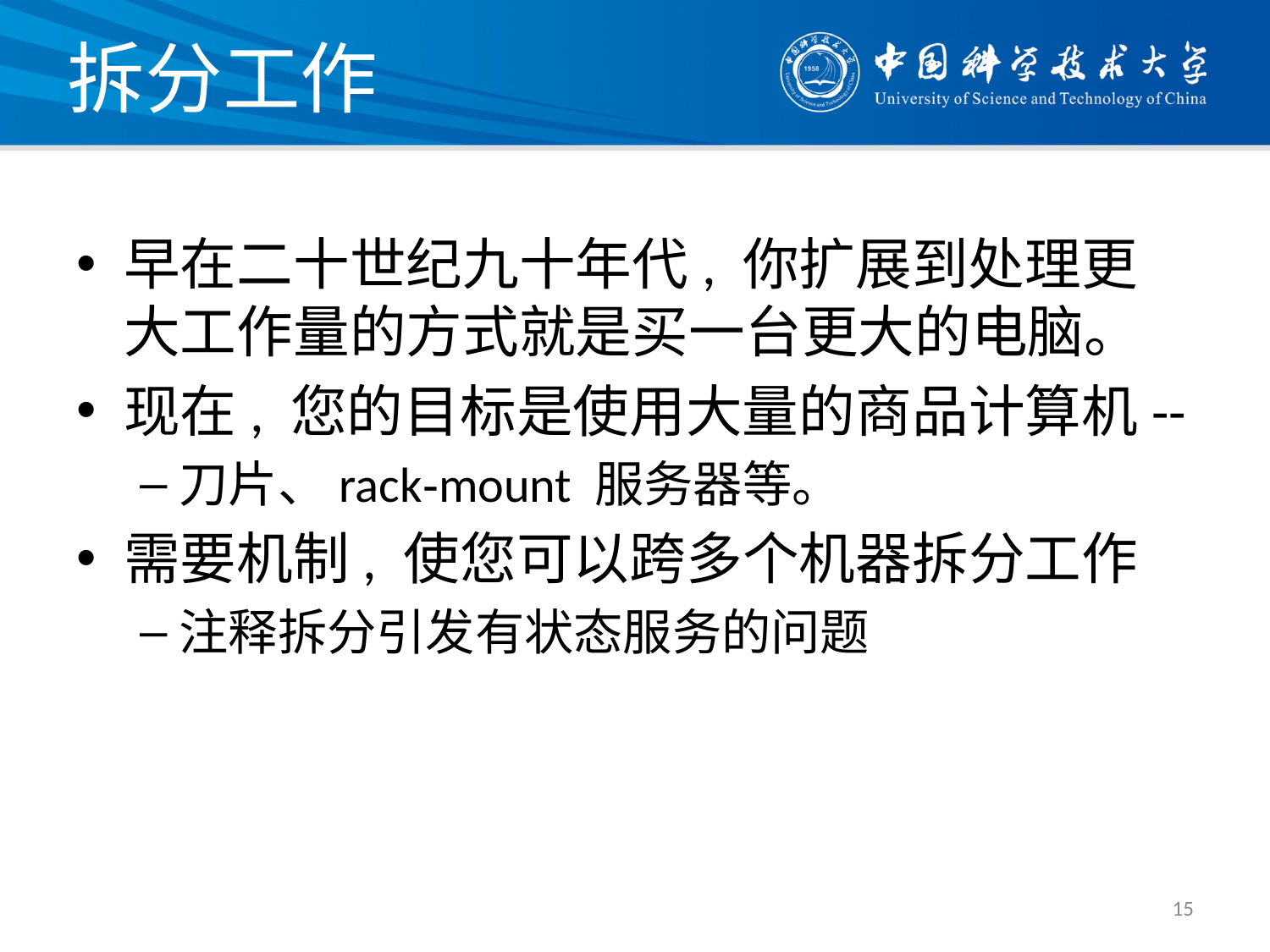

# 拆分工作
早在二十世纪九十年代, 你扩展到处理更大工作量的方式就是买一台更大的电脑。
现在, 您的目标是使用大量的商品计算机--
刀片、rack‐mount 服务器等。
需要机制, 使您可以跨多个机器拆分工作
注释拆分引发有状态服务的问题
15